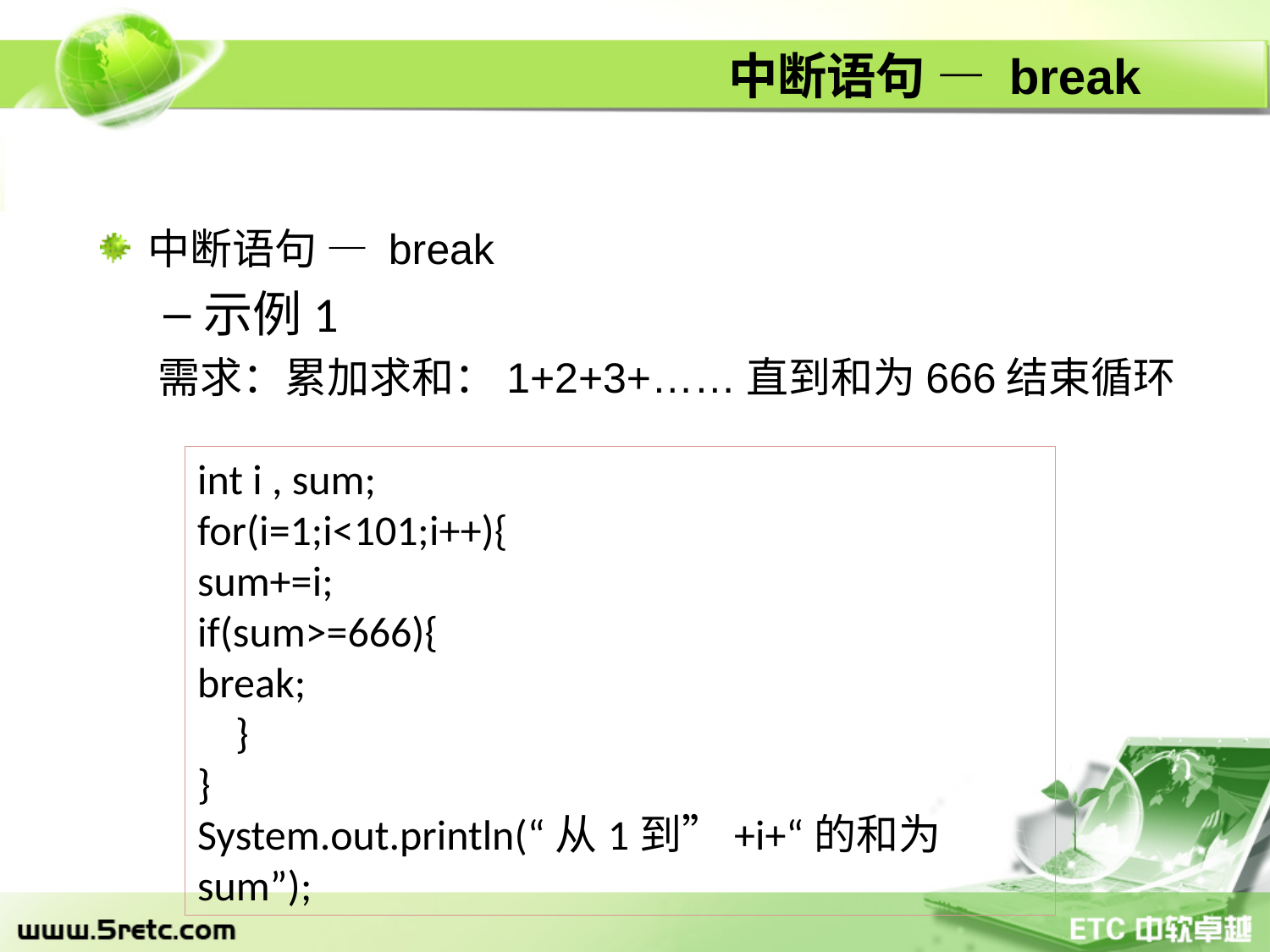

# 中断语句 — break
中断语句 — break
示例1
     需求：累加求和：1+2+3+……直到和为666结束循环

int i , sum;
for(i=1;i<101;i++){
sum+=i;
if(sum>=666){
break;
    }
}
System.out.println(“从1到”+i+“的和为sum”);